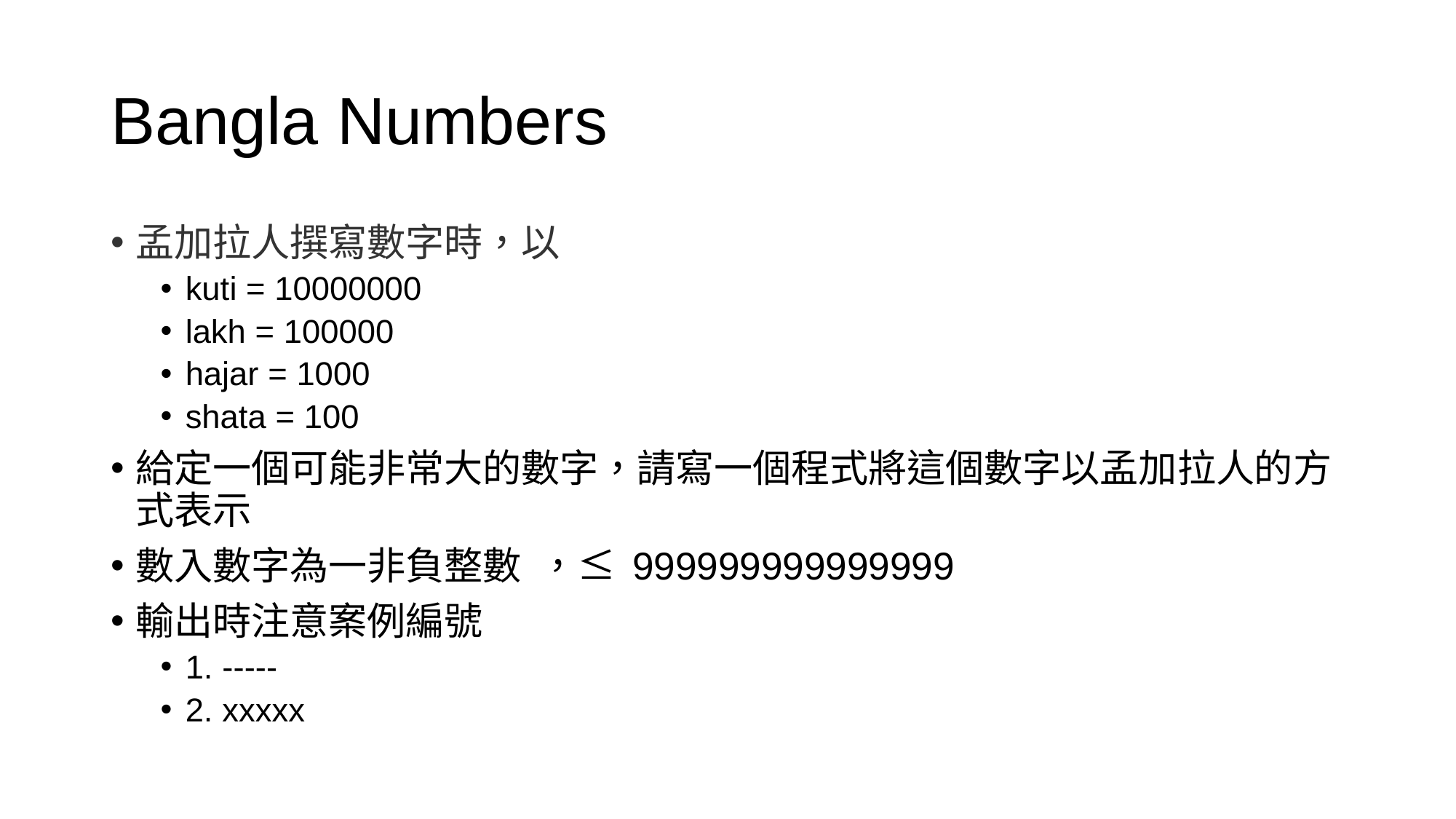

# Bangla Numbers
孟加拉人撰寫數字時，以
kuti = 10000000
lakh = 100000
hajar = 1000
shata = 100
給定一個可能非常大的數字，請寫一個程式將這個數字以孟加拉人的方式表示
數入數字為一非負整數  ，≤ 999999999999999
輸出時注意案例編號
1. -----
2. xxxxx